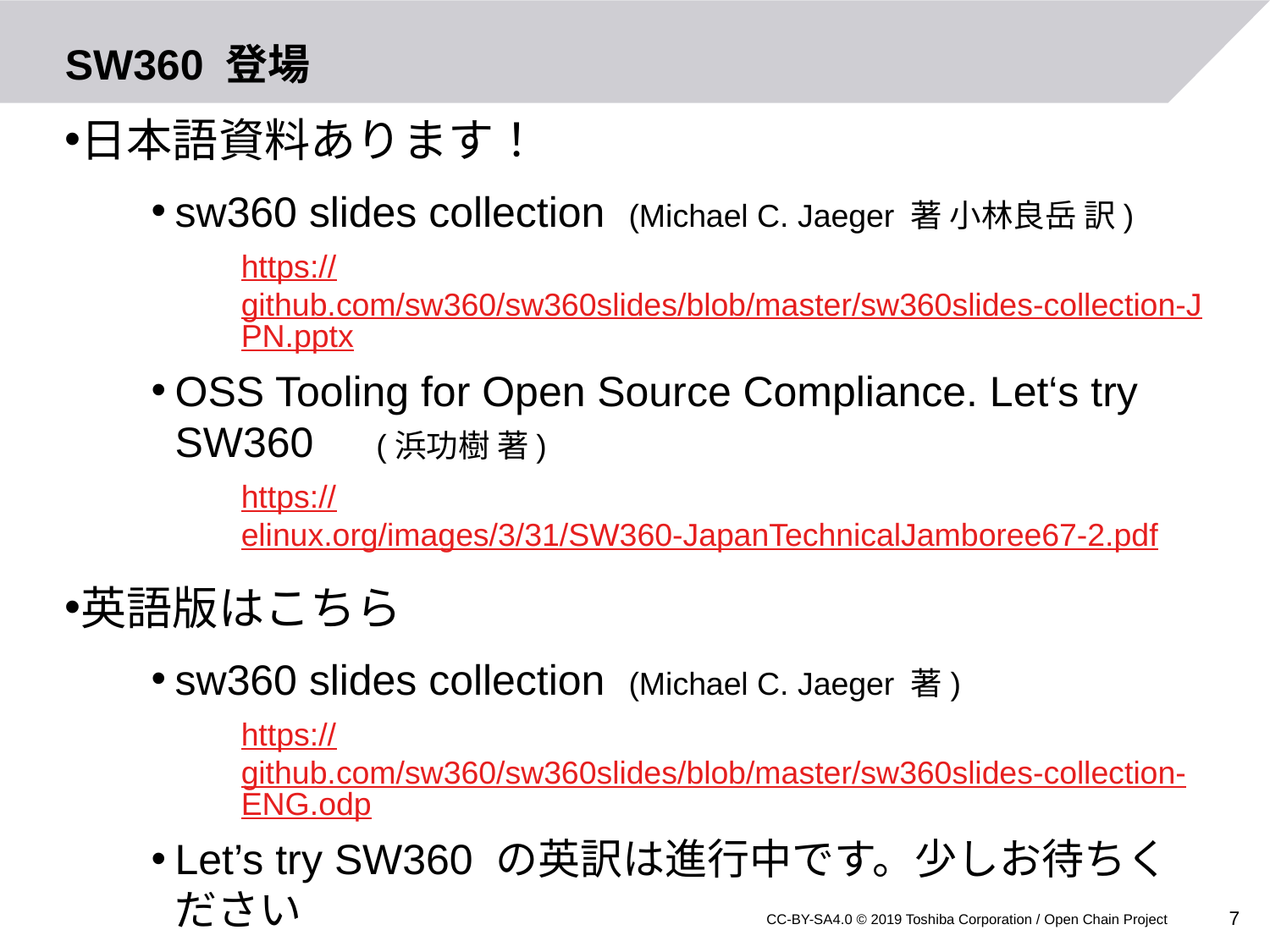

# SW360 登場
日本語資料あります！
sw360 slides collection  (Michael C. Jaeger 著 小林良岳 訳)
https://github.com/sw360/sw360slides/blob/master/sw360slides-collection-JPN.pptx
OSS Tooling for Open Source Compliance. Let‘s try SW360　(浜功樹 著)
https://elinux.org/images/3/31/SW360-JapanTechnicalJamboree67-2.pdf
英語版はこちら
sw360 slides collection  (Michael C. Jaeger 著)
https://github.com/sw360/sw360slides/blob/master/sw360slides-collection-ENG.odp
Let’s try SW360 の英訳は進行中です。少しお待ちください